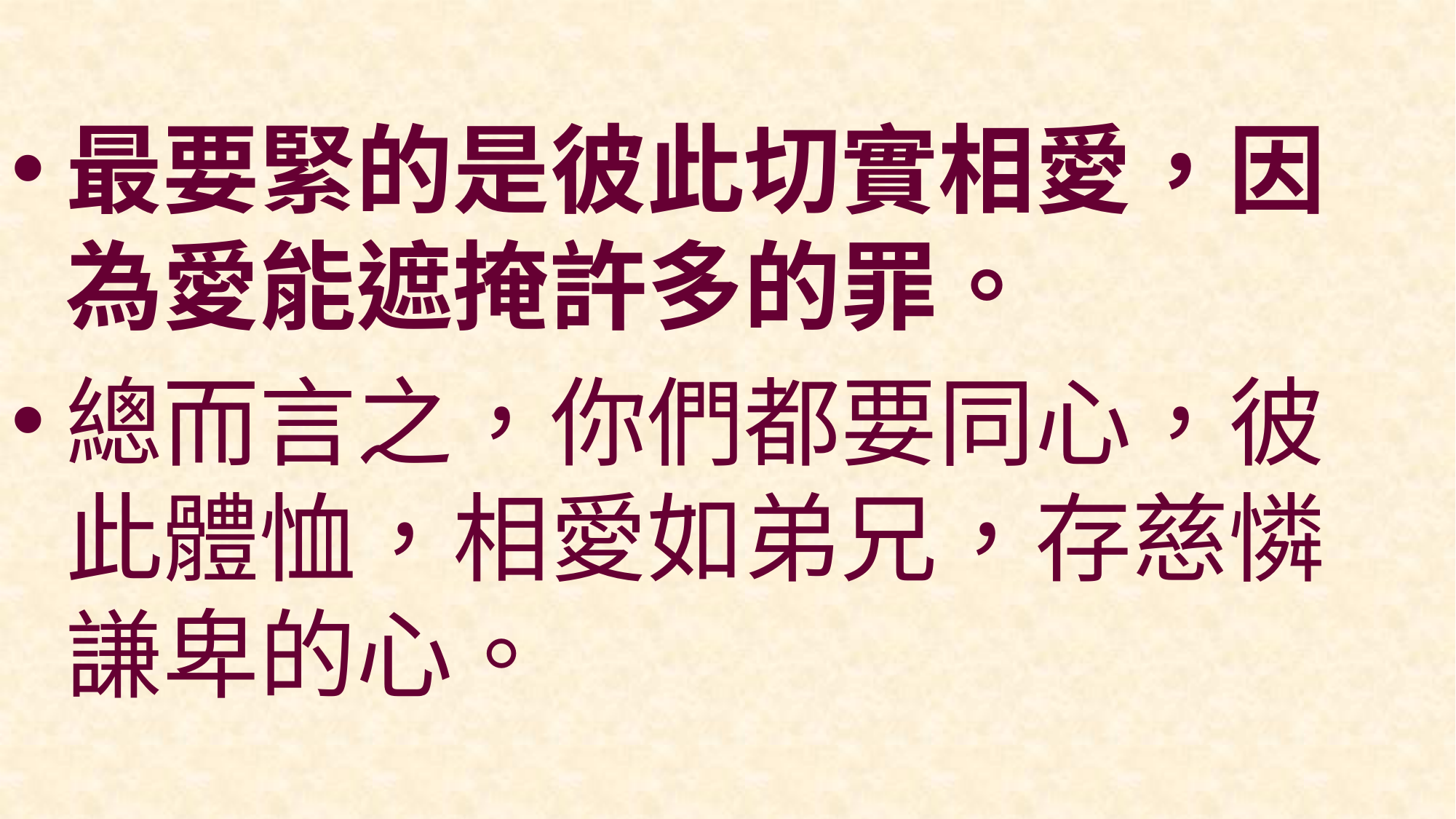

最要緊的是彼此切實相愛，因為愛能遮掩許多的罪。
總而言之，你們都要同心，彼此體恤，相愛如弟兄，存慈憐謙卑的心。